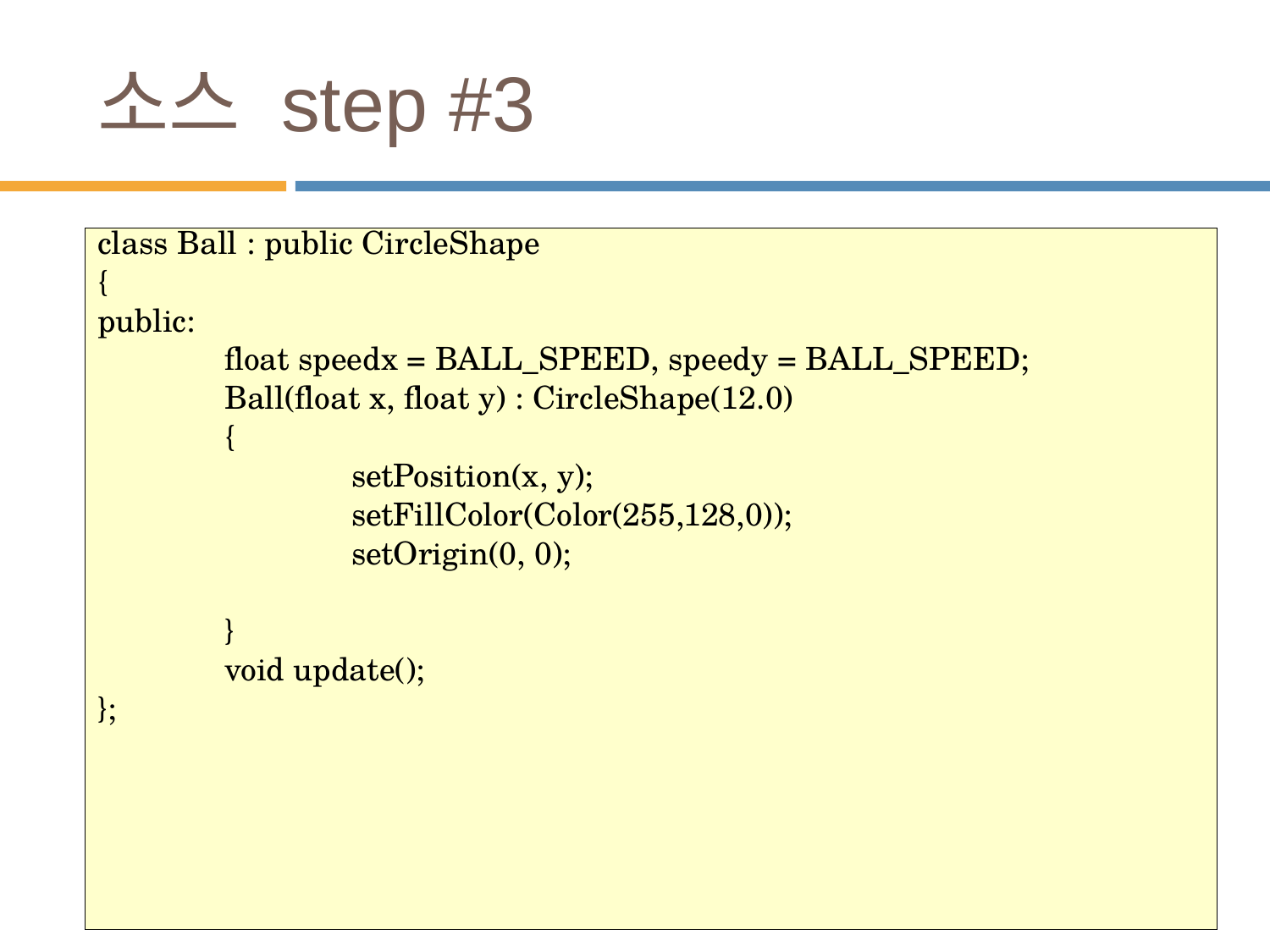

# 소스 step #3
class Ball : public CircleShape
{
public:
	float speedx = BALL_SPEED, speedy = BALL_SPEED;
	Ball(float x, float y) : CircleShape(12.0)
	{
		setPosition(x, y);
		setFillColor(Color(255,128,0));
		setOrigin(0, 0);

	}
	void update();
};